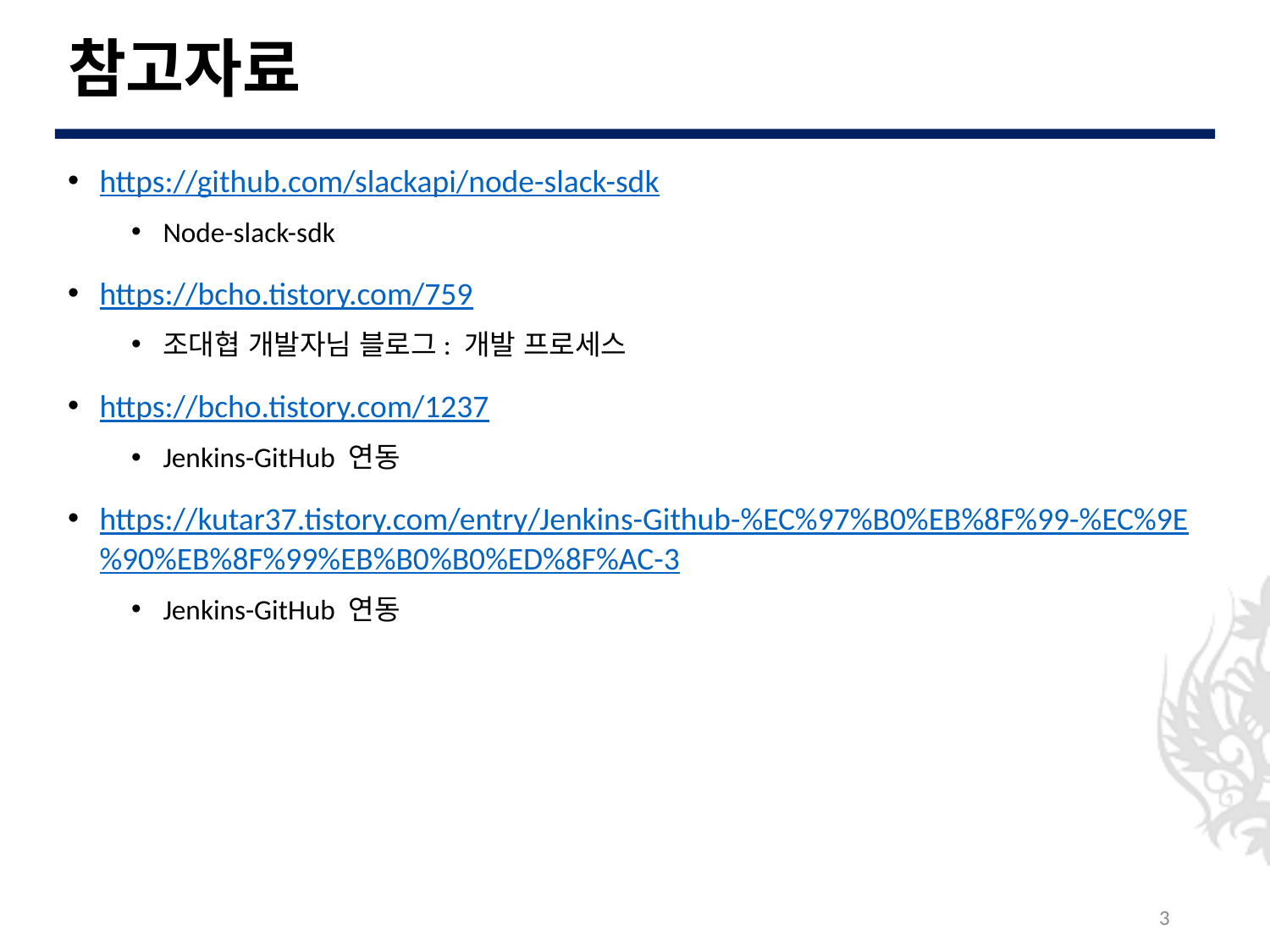

# 참고자료
https://github.com/slackapi/node-slack-sdk
Node-slack-sdk
https://bcho.tistory.com/759
조대협 개발자님 블로그: 개발 프로세스
https://bcho.tistory.com/1237
Jenkins-GitHub 연동
https://kutar37.tistory.com/entry/Jenkins-Github-%EC%97%B0%EB%8F%99-%EC%9E%90%EB%8F%99%EB%B0%B0%ED%8F%AC-3
Jenkins-GitHub 연동

3